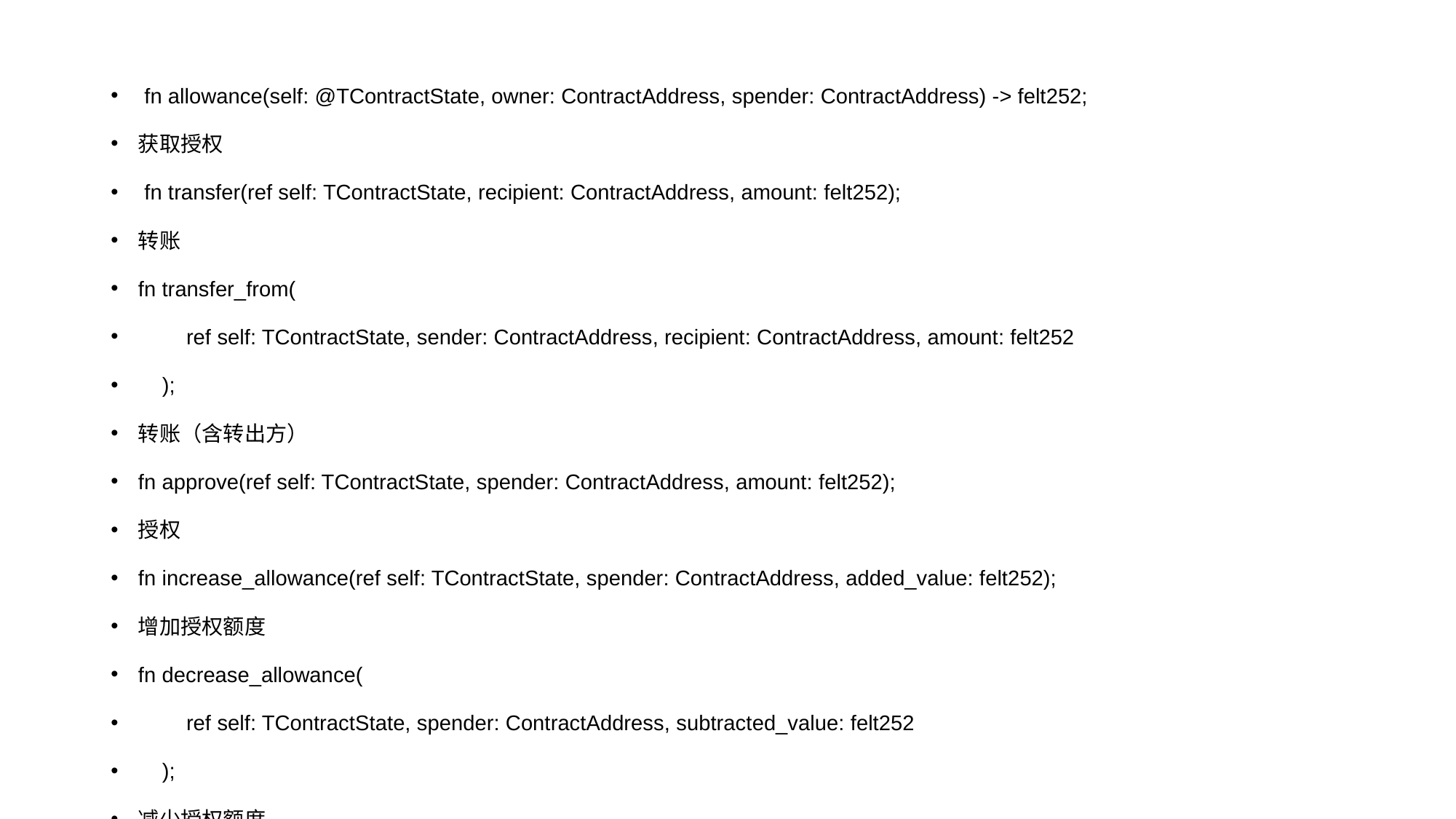

fn allowance(self: @TContractState, owner: ContractAddress, spender: ContractAddress) -> felt252;
获取授权
 fn transfer(ref self: TContractState, recipient: ContractAddress, amount: felt252);
转账
fn transfer_from(
        ref self: TContractState, sender: ContractAddress, recipient: ContractAddress, amount: felt252
    );
转账（含转出方）
fn approve(ref self: TContractState, spender: ContractAddress, amount: felt252);
授权
fn increase_allowance(ref self: TContractState, spender: ContractAddress, added_value: felt252);
增加授权额度
fn decrease_allowance(
        ref self: TContractState, spender: ContractAddress, subtracted_value: felt252
    );
减少授权额度